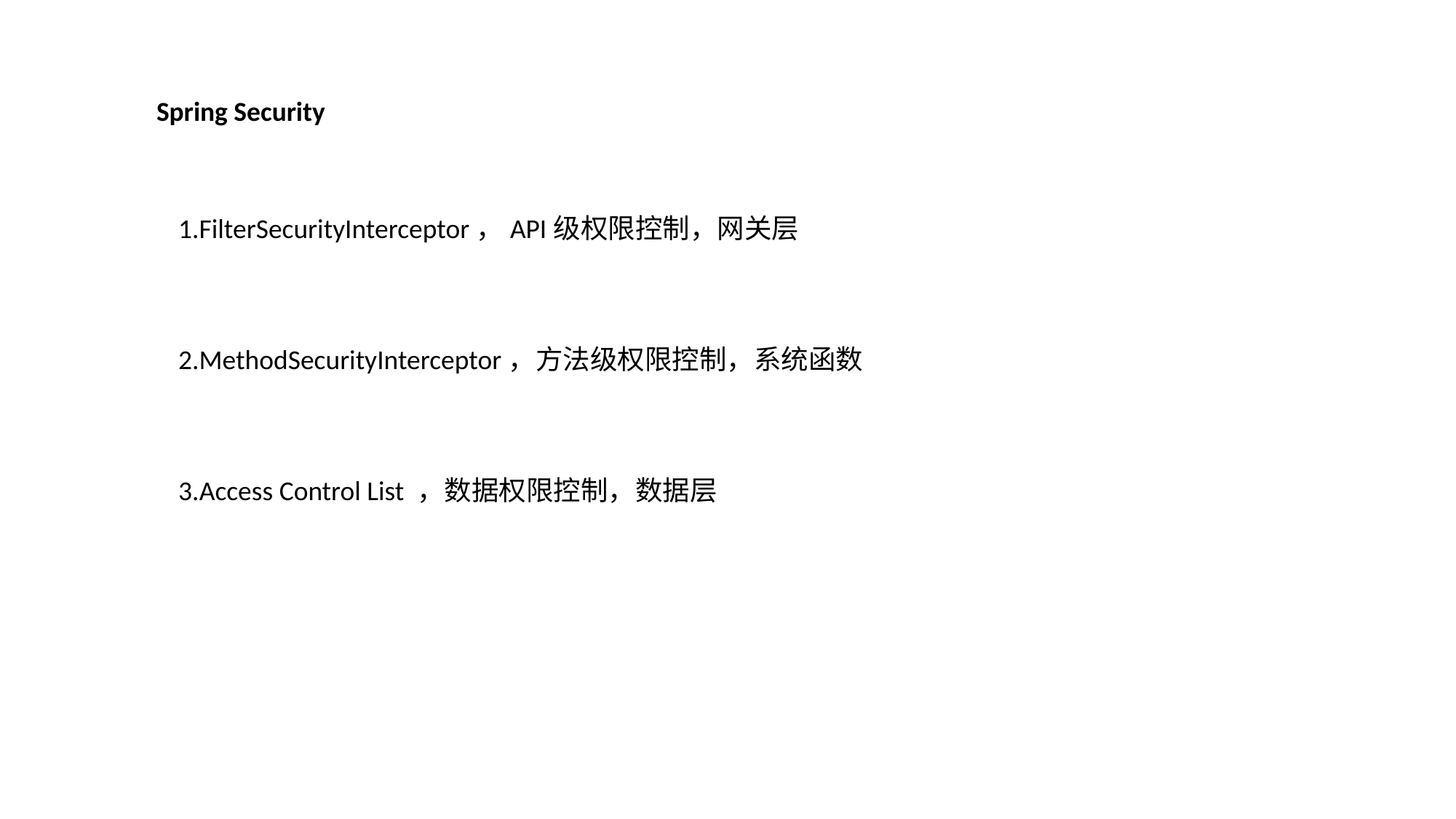

Spring Security
1.FilterSecurityInterceptor，API级权限控制，网关层

2.MethodSecurityInterceptor，方法级权限控制，系统函数

3.Access Control List ，数据权限控制，数据层